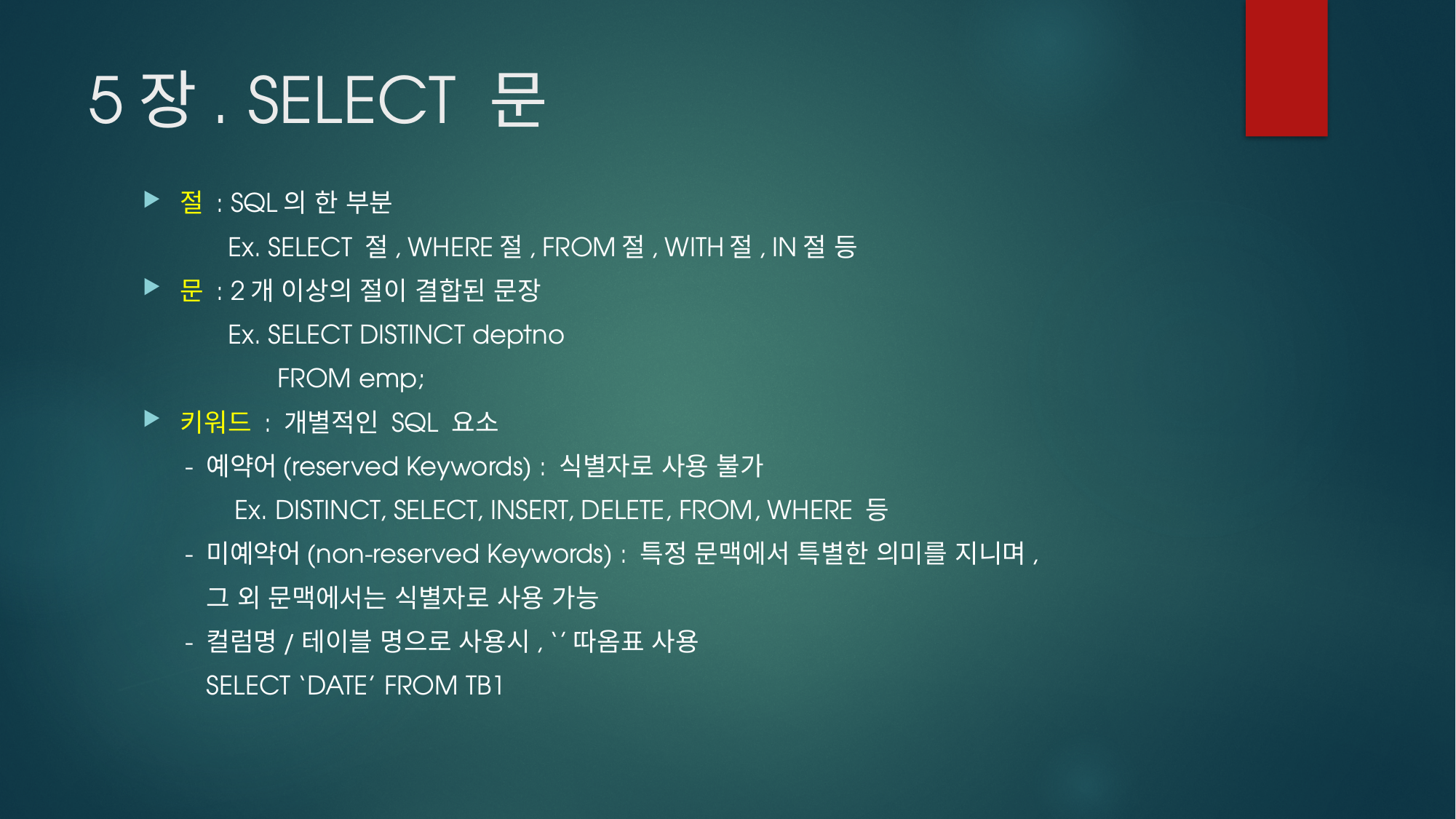

# 5장. SELECT 문
절 : SQL의 한 부분
            Ex. SELECT 절, WHERE절, FROM절, WITH절, IN절 등
문 : 2개 이상의 절이 결합된 문장
            Ex. SELECT DISTINCT deptno
                   FROM emp;
키워드 : 개별적인 SQL 요소
      - 예약어(reserved Keywords) : 식별자로 사용 불가
             Ex. DISTINCT, SELECT, INSERT, DELETE, FROM, WHERE 등
      - 미예약어(non-reserved Keywords) : 특정 문맥에서 특별한 의미를 지니며,
        그 외 문맥에서는 식별자로 사용 가능
      - 컬럼명/테이블 명으로 사용시, ‘’따옴표 사용
         SELECT ‘DATE’ FROM TB1